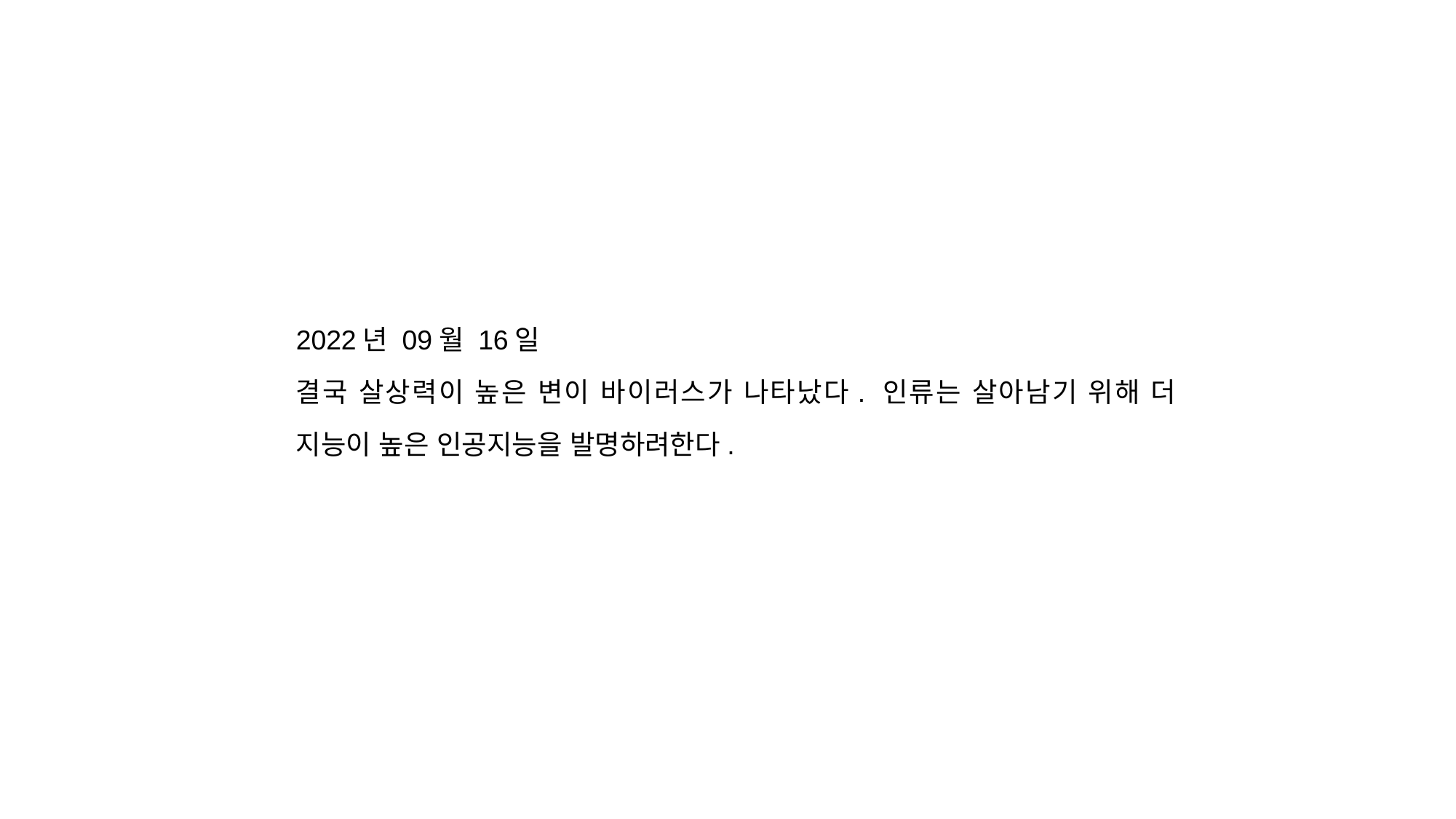

2022년 09월 16일
결국 살상력이 높은 변이 바이러스가 나타났다. 인류는 살아남기 위해 더 지능이 높은 인공지능을 발명하려한다.